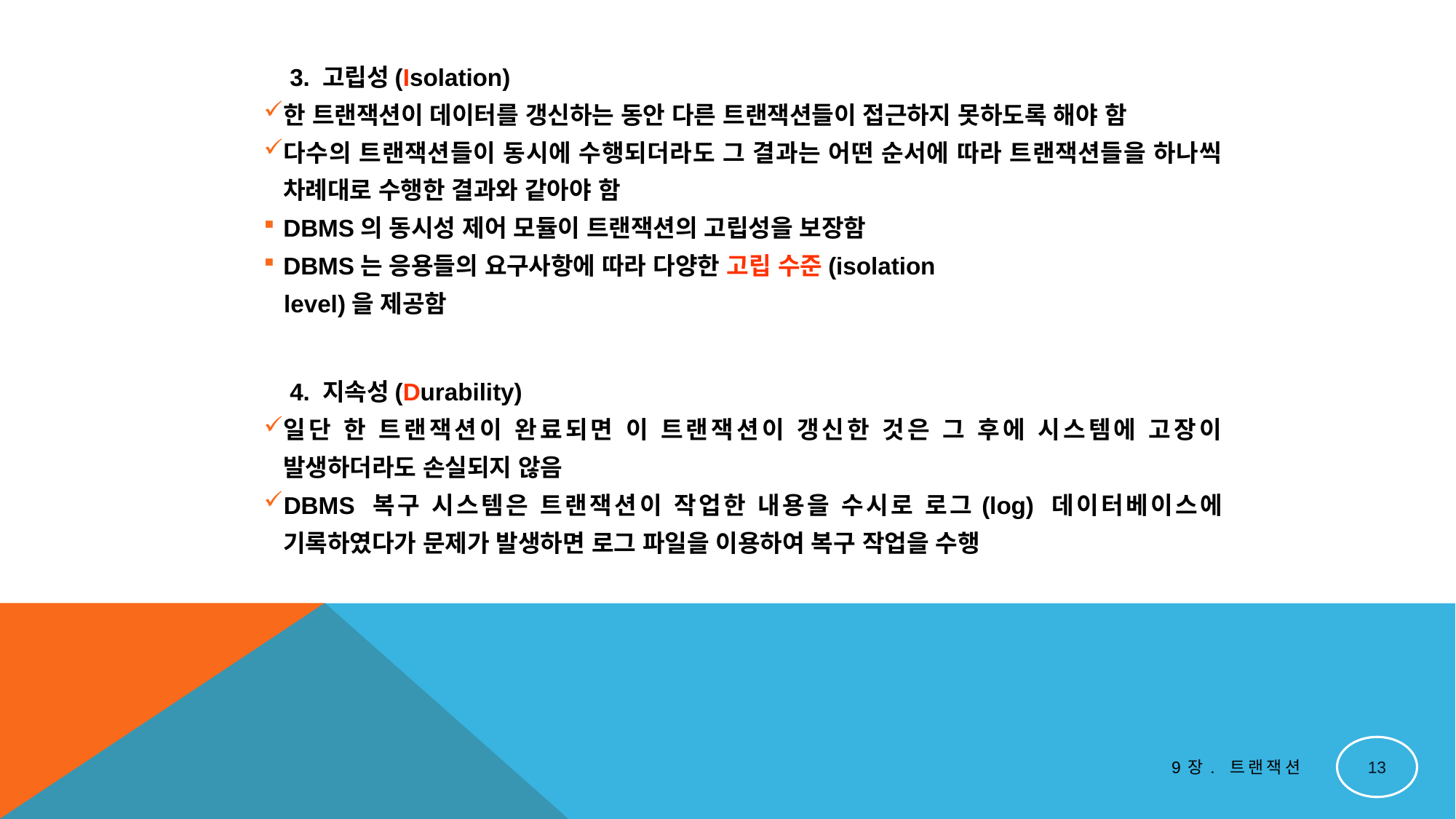

3. 고립성(Isolation)
한 트랜잭션이 데이터를 갱신하는 동안 다른 트랜잭션들이 접근하지 못하도록 해야 함
다수의 트랜잭션들이 동시에 수행되더라도 그 결과는 어떤 순서에 따라 트랜잭션들을 하나씩 차례대로 수행한 결과와 같아야 함
DBMS의 동시성 제어 모듈이 트랜잭션의 고립성을 보장함
DBMS는 응용들의 요구사항에 따라 다양한 고립 수준(isolation
   level)을 제공함

4. 지속성(Durability)
일단 한 트랜잭션이 완료되면 이 트랜잭션이 갱신한 것은 그 후에 시스템에 고장이 발생하더라도 손실되지 않음
DBMS 복구 시스템은 트랜잭션이 작업한 내용을 수시로 로그(log) 데이터베이스에 기록하였다가 문제가 발생하면 로그 파일을 이용하여 복구 작업을 수행
13
9장. 트랜잭션